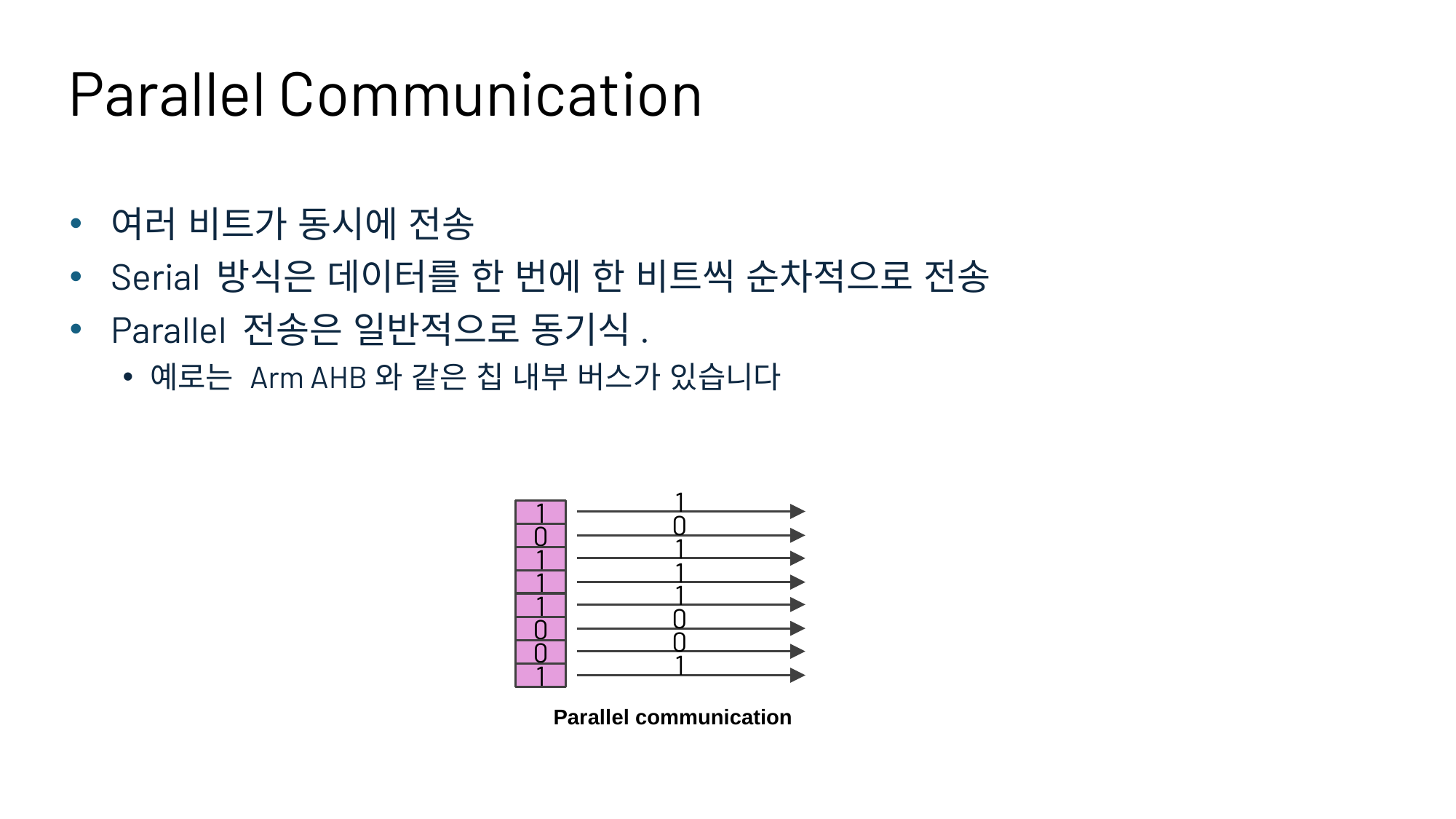

# Parallel Communication
여러 비트가 동시에 전송
Serial 방식은 데이터를 한 번에 한 비트씩 순차적으로 전송
Parallel 전송은 일반적으로 동기식.
예로는 Arm AHB와 같은 칩 내부 버스가 있습니다
1
0
1
1
1
0
0
1
1
0
1
1
1
0
0
1
Parallel communication